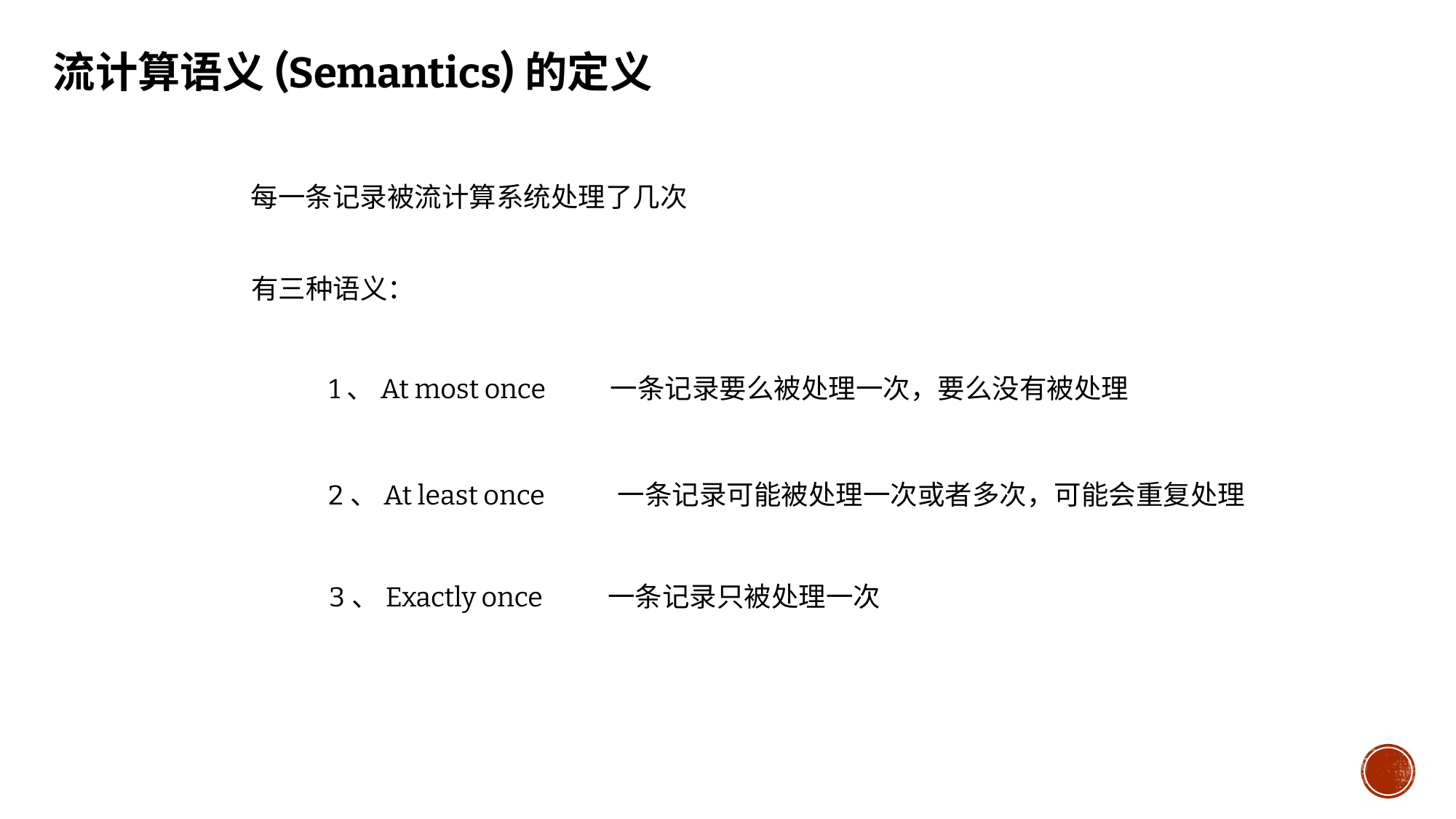

流计算语义(Semantics)的定义
每一条记录被流计算系统处理了几次
有三种语义：
1、At most once
一条记录要么被处理一次，要么没有被处理
一条记录可能被处理一次或者多次，可能会重复处理
2、At least once
3、Exactly once
一条记录只被处理一次